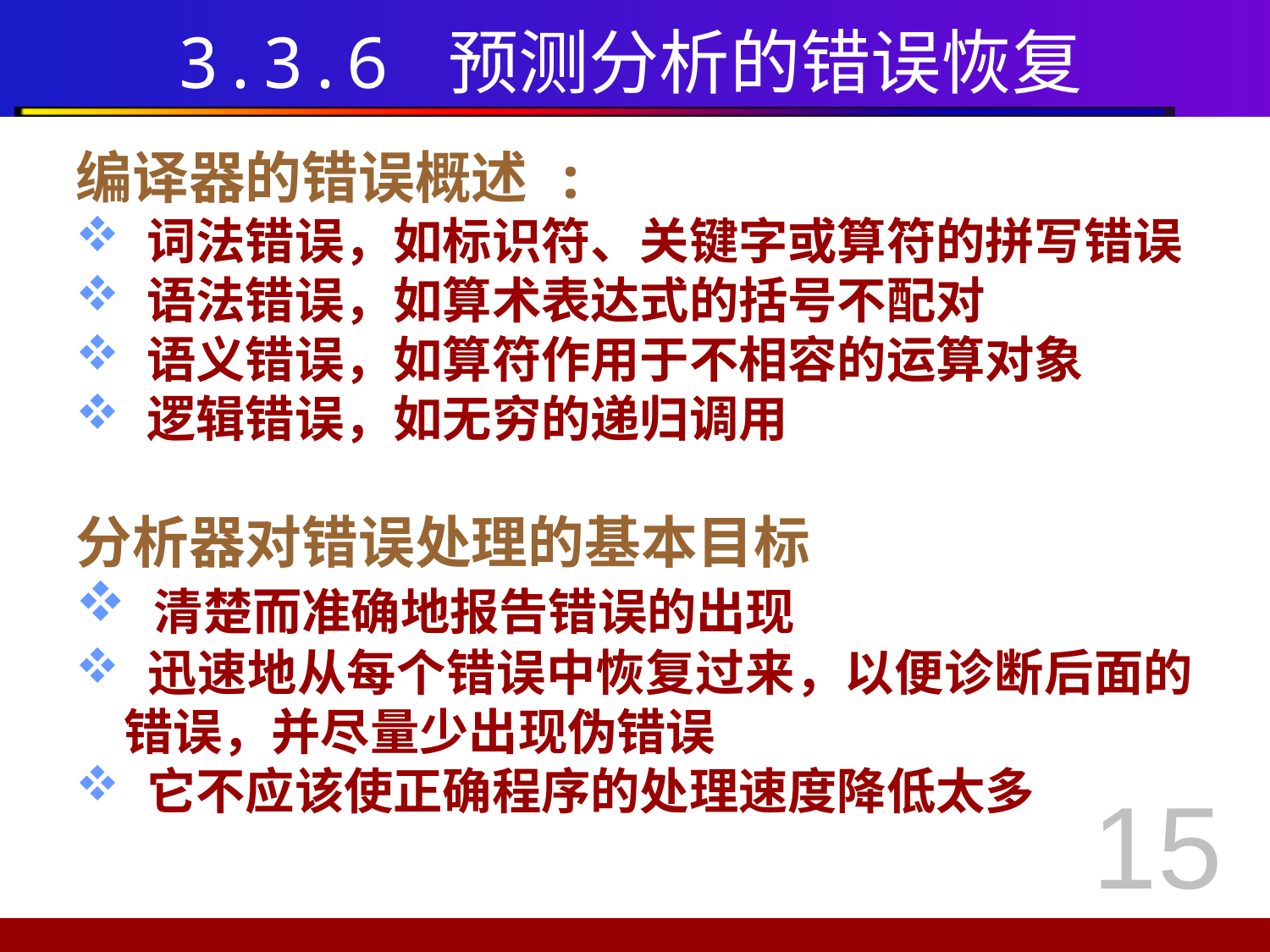

# 3.3.6 预测分析的错误恢复
编译器的错误概述 :
 词法错误，如标识符、关键字或算符的拼写错误
 语法错误，如算术表达式的括号不配对
 语义错误，如算符作用于不相容的运算对象
 逻辑错误，如无穷的递归调用

分析器对错误处理的基本目标
 清楚而准确地报告错误的出现
 迅速地从每个错误中恢复过来，以便诊断后面的错误，并尽量少出现伪错误
 它不应该使正确程序的处理速度降低太多

15